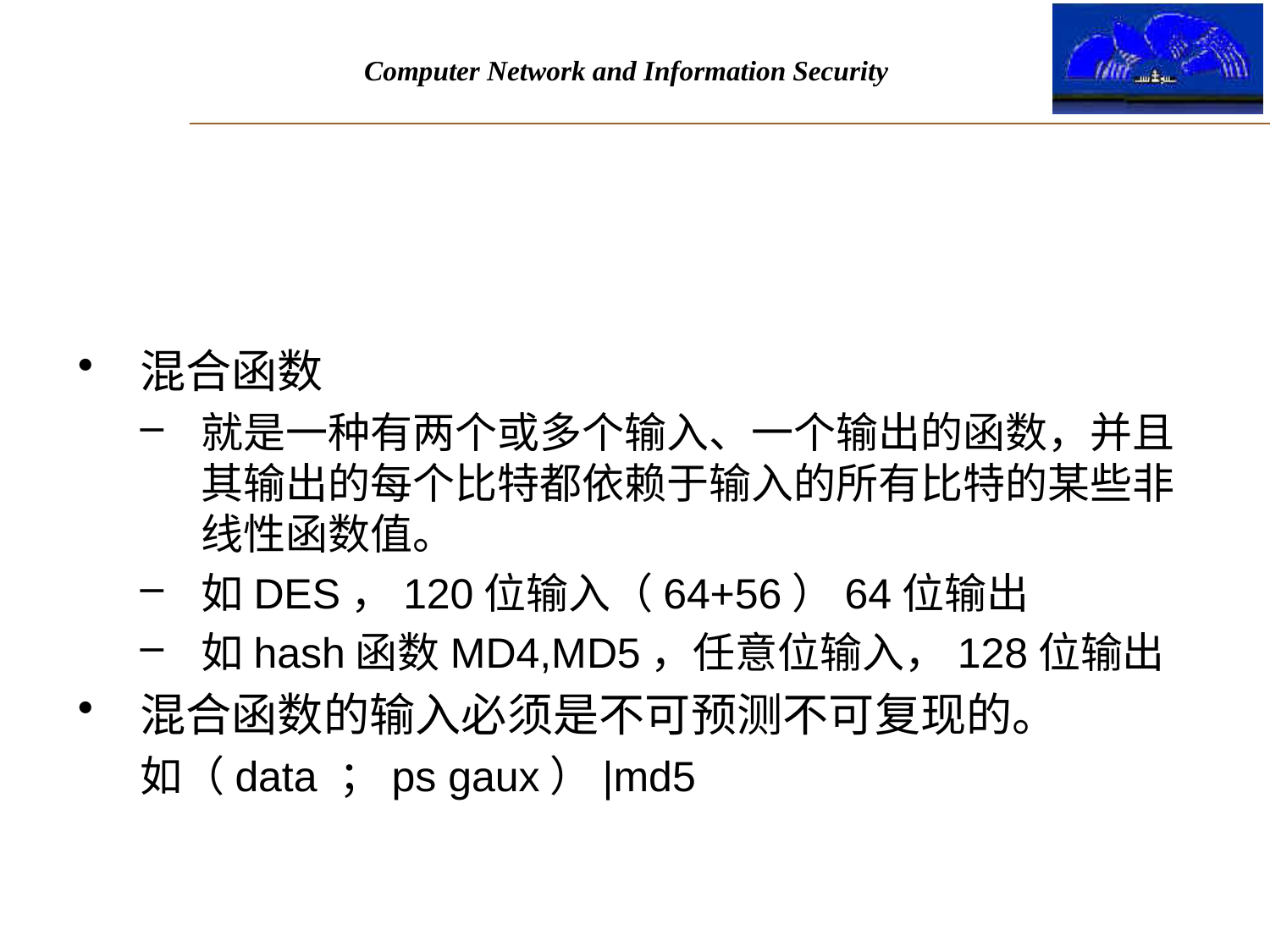

#
混合函数
就是一种有两个或多个输入、一个输出的函数，并且其输出的每个比特都依赖于输入的所有比特的某些非线性函数值。
如DES，120位输入（64+56）64位输出
如hash函数MD4,MD5，任意位输入，128位输出
混合函数的输入必须是不可预测不可复现的。
如（data ；ps gaux）|md5